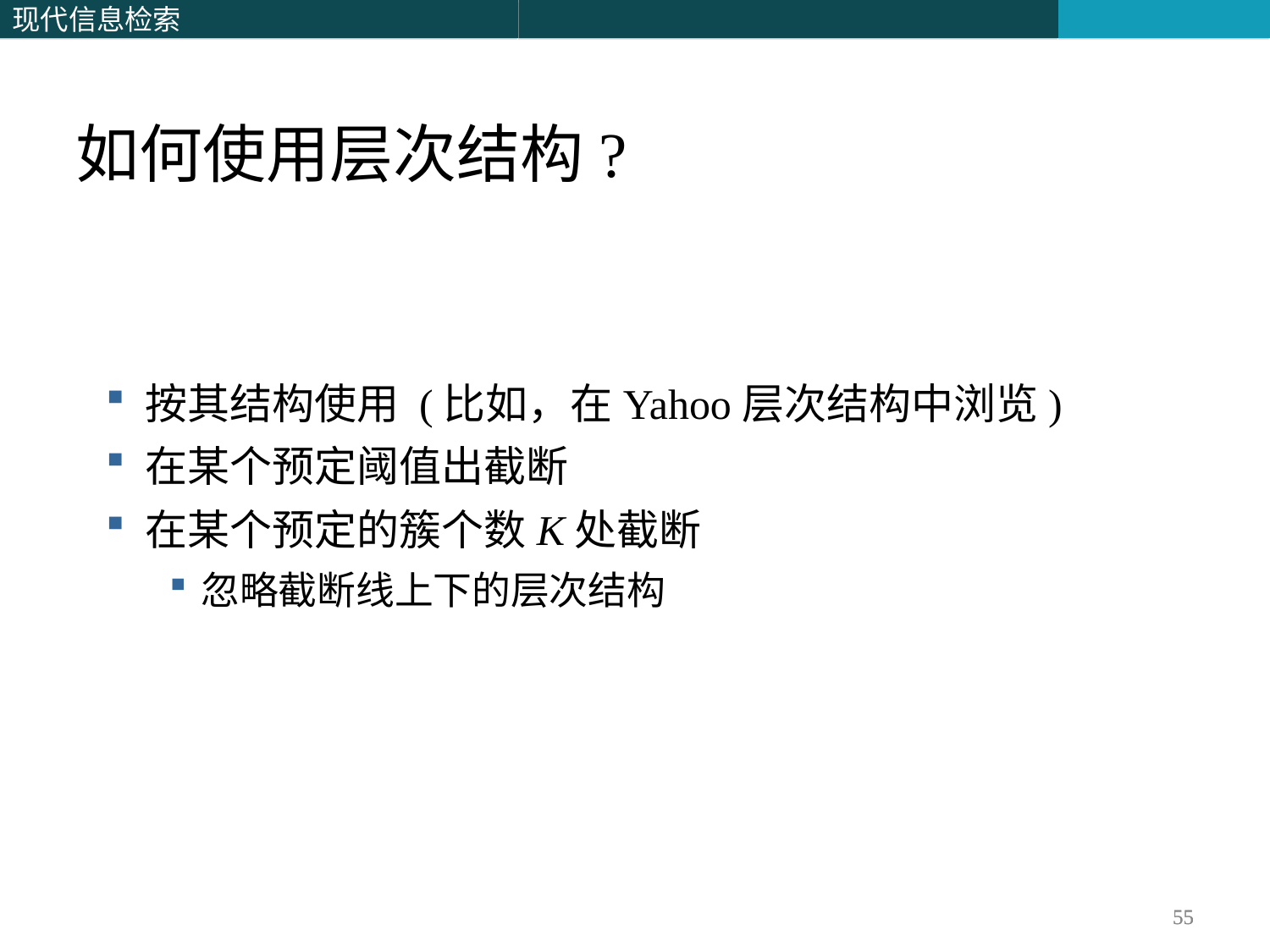

如何使用层次结构?

按其结构使用 (比如，在Yahoo层次结构中浏览)
在某个预定阈值出截断
在某个预定的簇个数K处截断
忽略截断线上下的层次结构
55
55